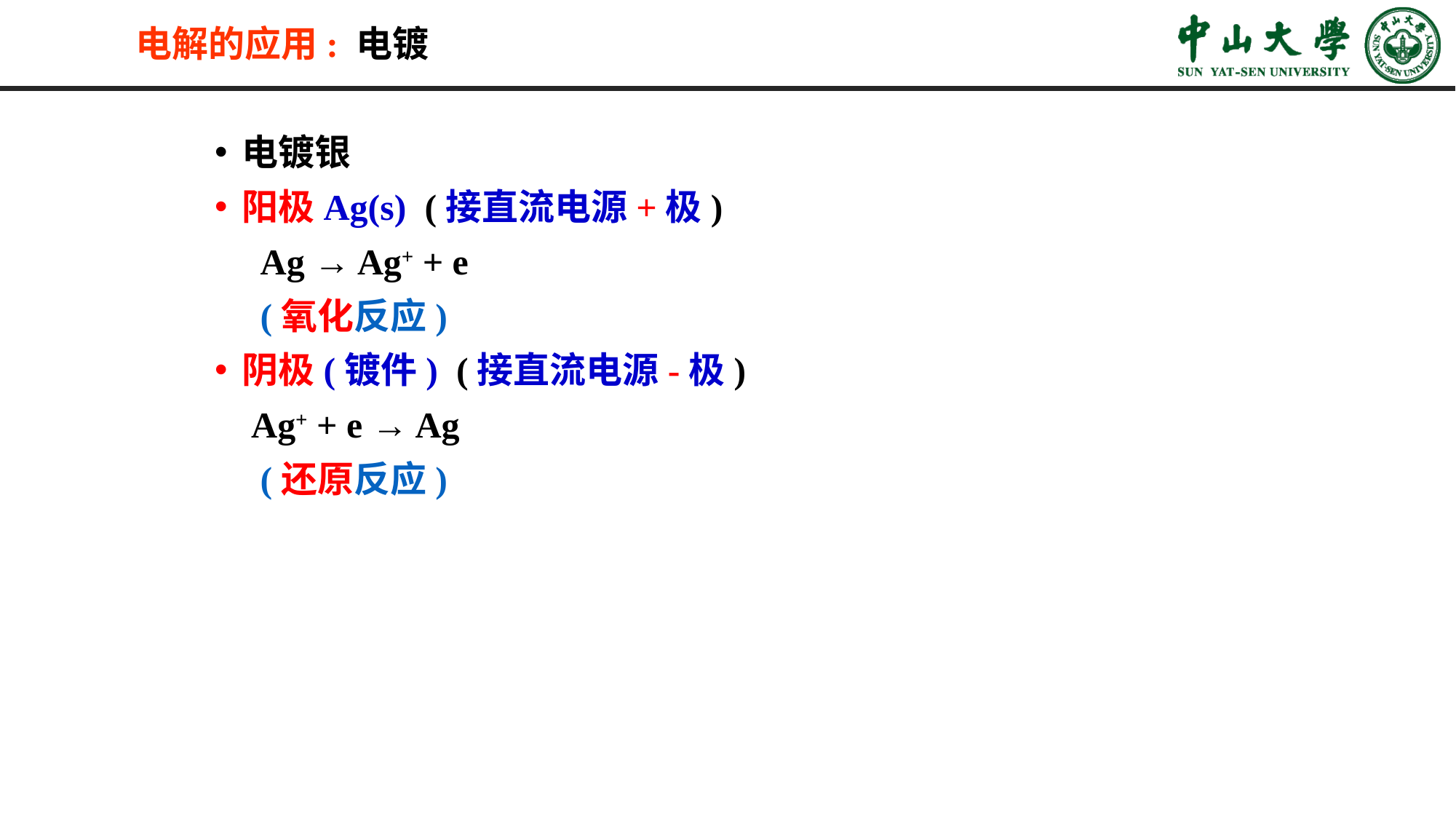

# 电解的应用: 电镀
电镀银
阳极Ag(s)  (接直流电源+极)
     Ag → Ag+ + e
     (氧化反应)
阴极(镀件)  (接直流电源-极)
    Ag+ + e → Ag
     (还原反应)